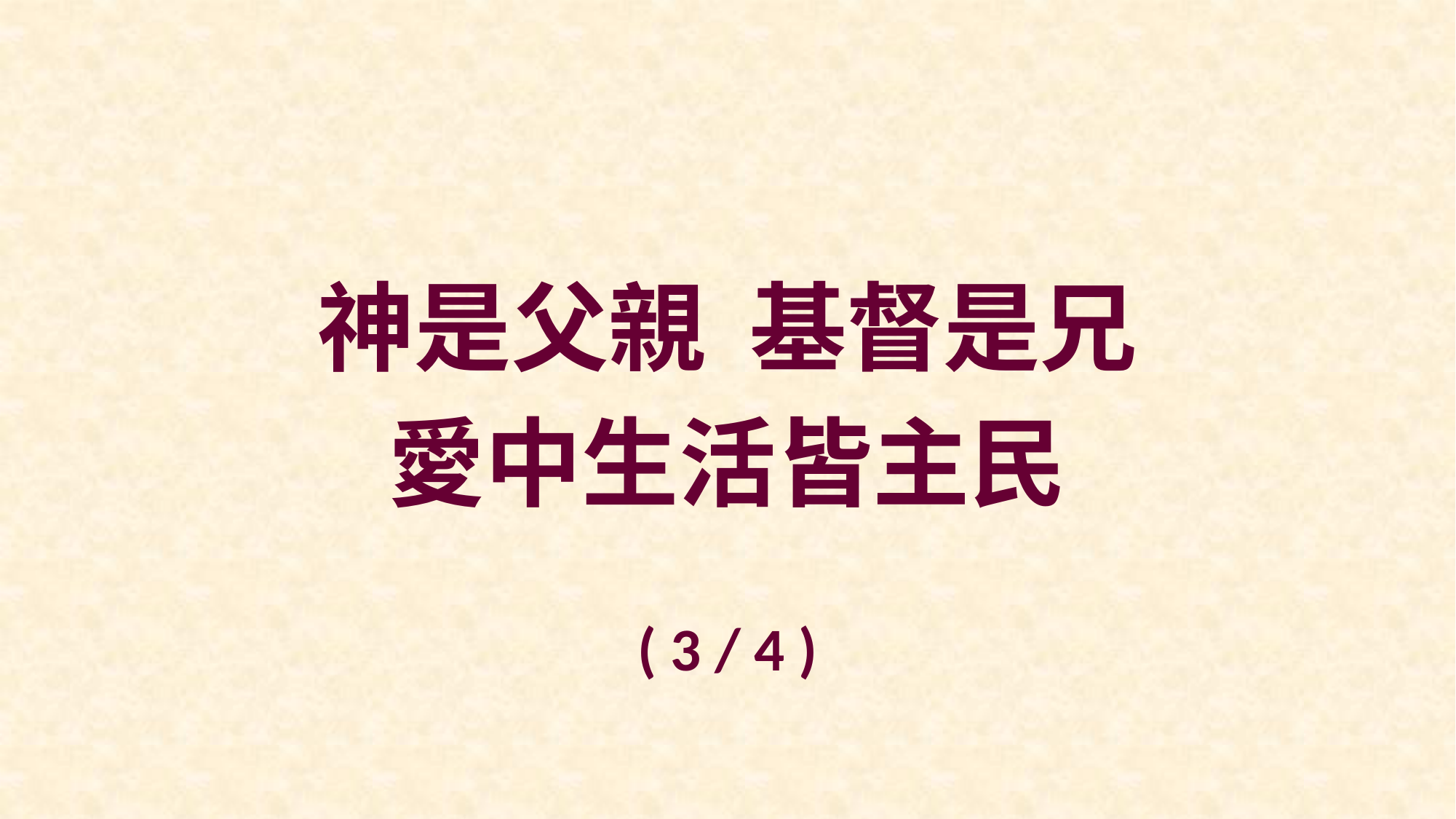

神是父親  基督是兄
愛中生活皆主民
( 3 / 4 )